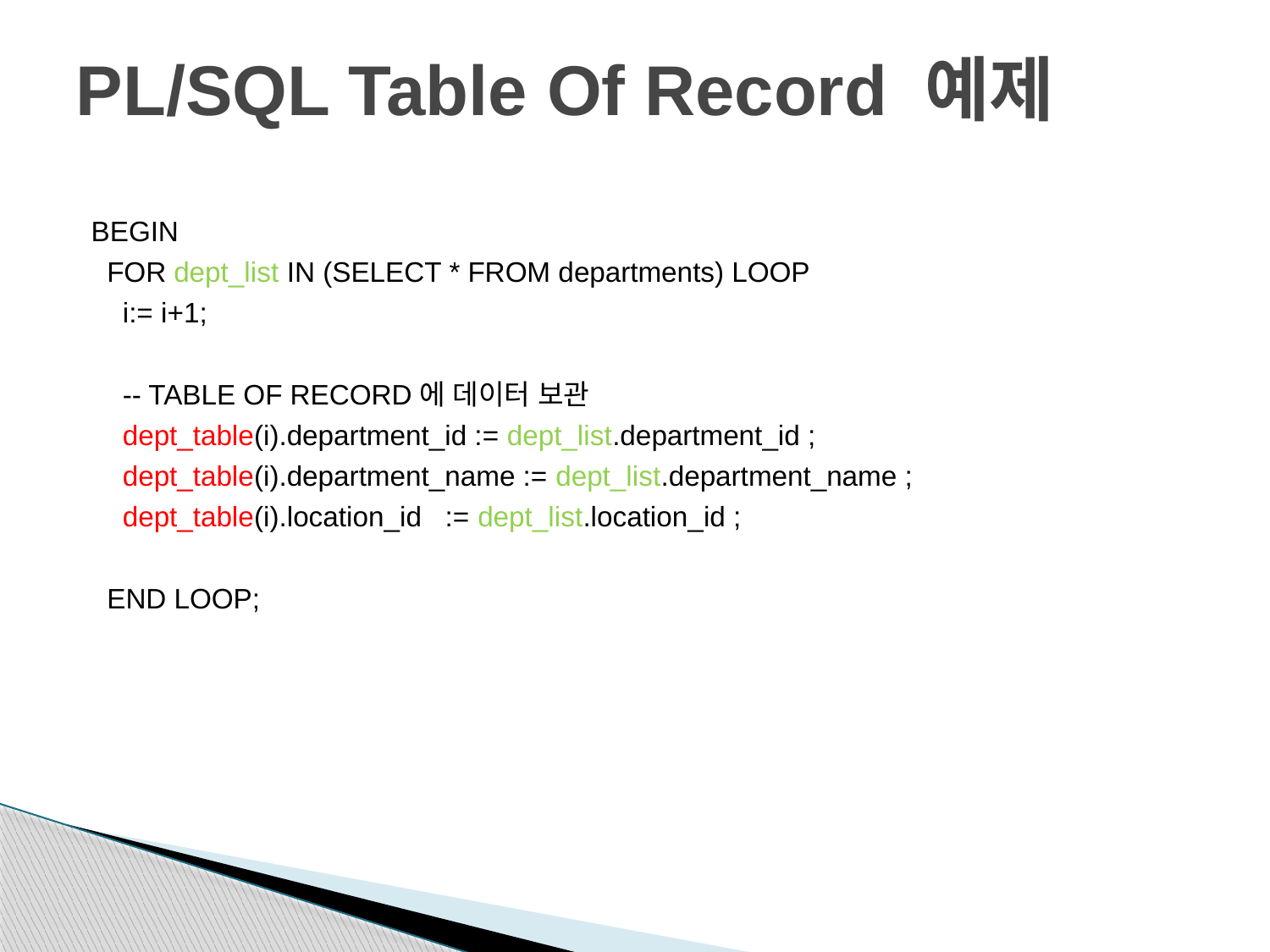

# PL/SQL Table Of Record 예제

BEGIN
  FOR dept_list IN (SELECT * FROM departments) LOOP
    i:= i+1;

    -- TABLE OF RECORD에 데이터 보관
    dept_table(i).department_id := dept_list.department_id ;
    dept_table(i).department_name := dept_list.department_name ;
    dept_table(i).location_id   := dept_list.location_id ;

  END LOOP;